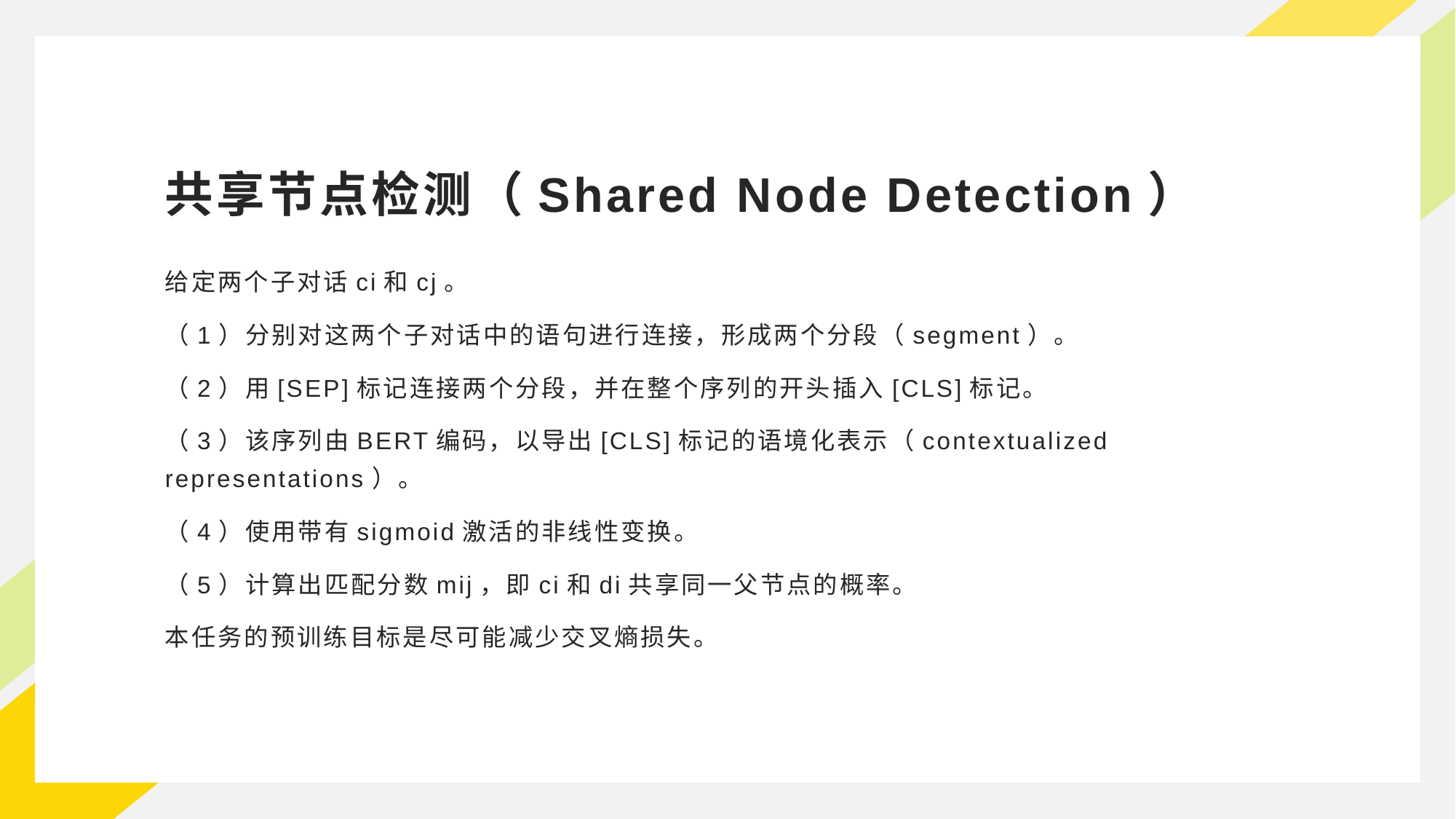

# 共享节点检测（Shared Node Detection）
给定两个子对话ci和cj。
（1）分别对这两个子对话中的语句进行连接，形成两个分段（segment）。
（2）用[SEP]标记连接两个分段，并在整个序列的开头插入[CLS]标记。
（3）该序列由BERT编码，以导出[CLS]标记的语境化表示（contextualized representations）。
（4）使用带有sigmoid激活的非线性变换。
（5）计算出匹配分数mij，即ci和di共享同一父节点的概率。
本任务的预训练目标是尽可能减少交叉熵损失。